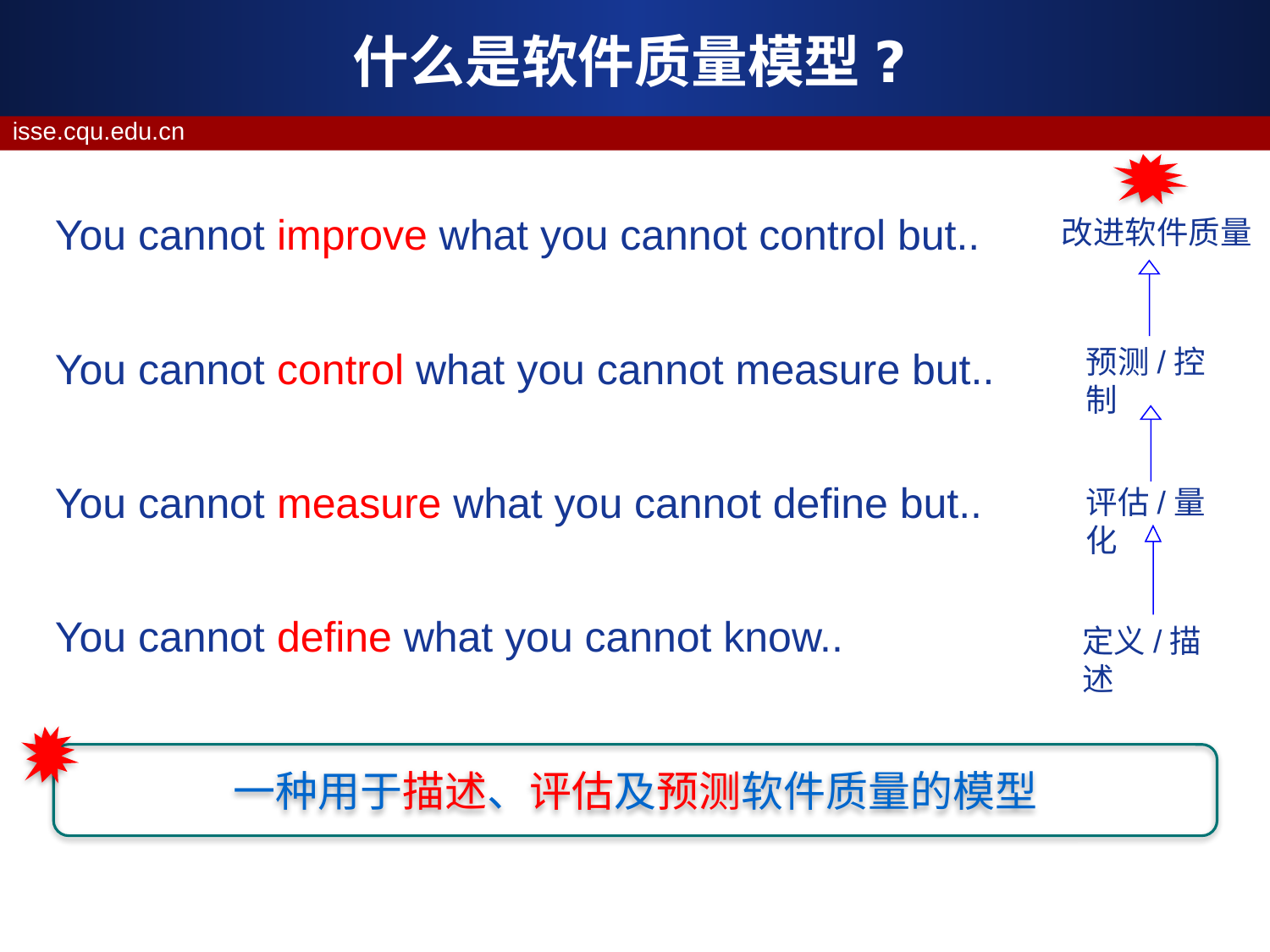

# 什么是软件质量模型?

You cannot improve what you cannot control but..

You cannot control what you cannot measure but..

You cannot measure what you cannot define but..

You cannot define what you cannot know..

改进软件质量

预测/控制

评估/量化

定义/描述

一种用于描述、评估及预测软件质量的模型